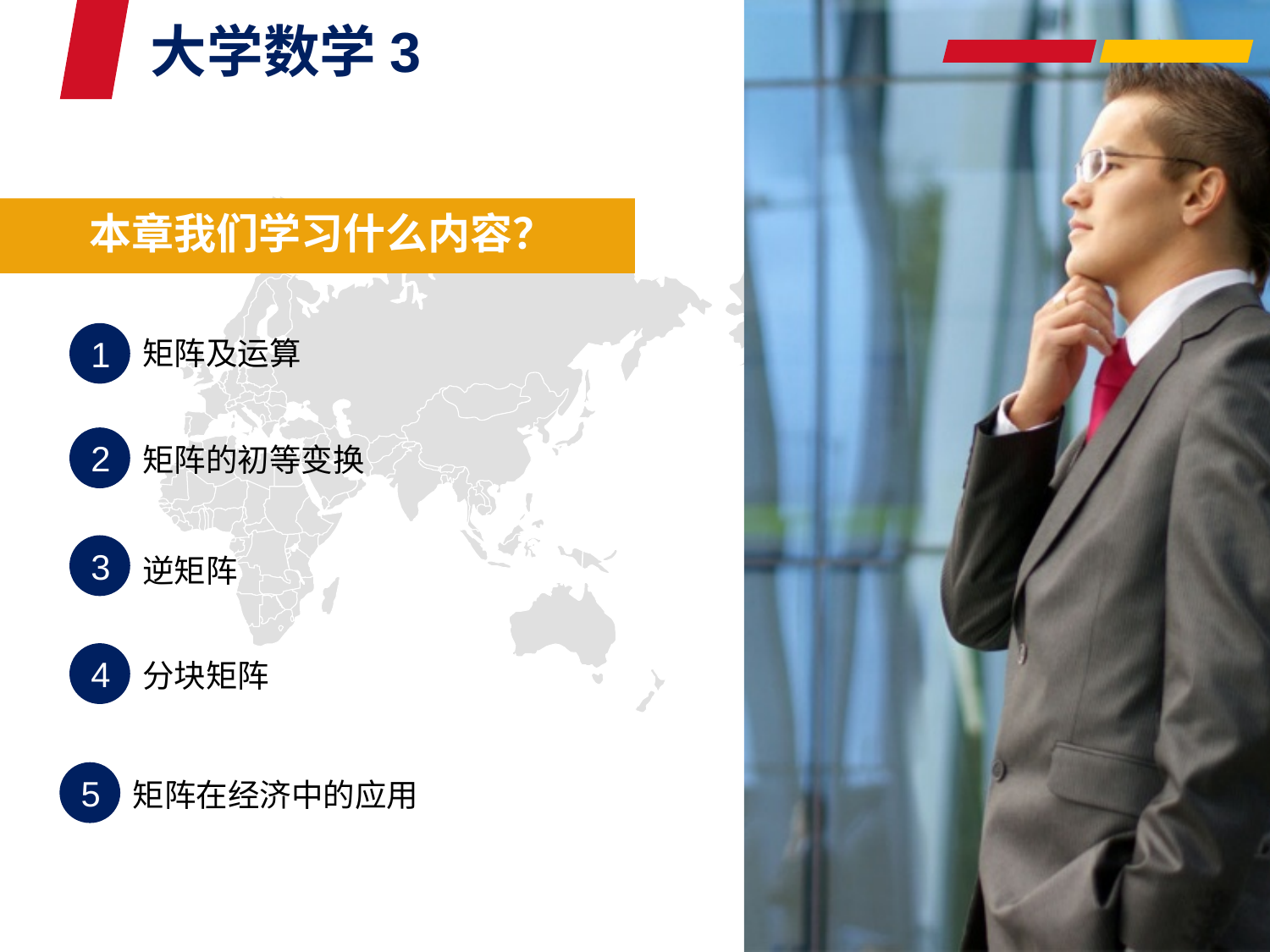

# 大学数学3
本章我们学习什么内容？
1
矩阵及运算
2
矩阵的初等变换
3
逆矩阵
4
分块矩阵
5
矩阵在经济中的应用